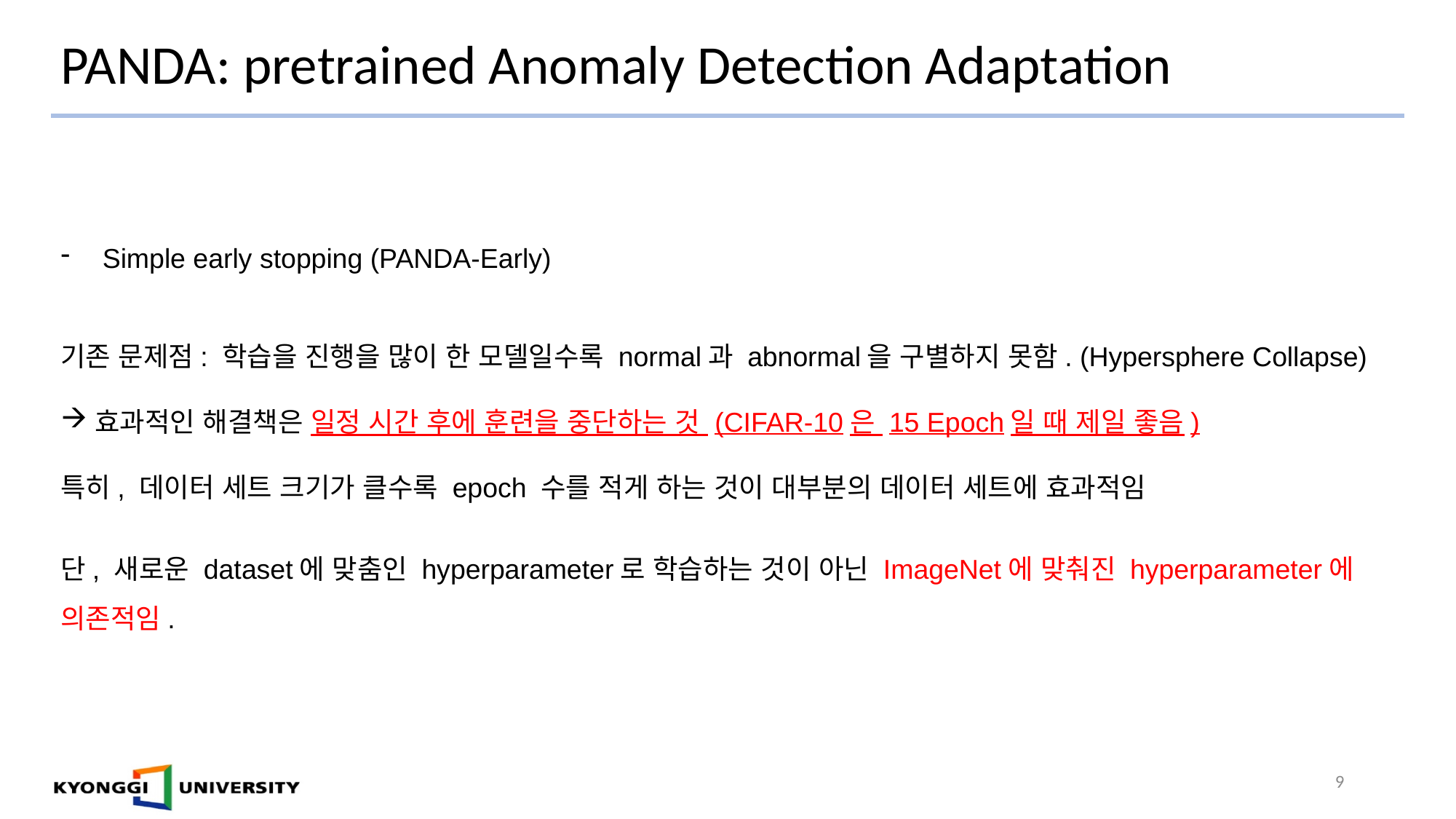

# PANDA: pretrained Anomaly Detection Adaptation
 Simple early stopping (PANDA-Early)

기존 문제점: 학습을 진행을 많이 한 모델일수록 normal과 abnormal을 구별하지 못함. (Hypersphere Collapse)

효과적인 해결책은 일정 시간 후에 훈련을 중단하는 것 (CIFAR-10은 15 Epoch일 때 제일 좋음)
특히, 데이터 세트 크기가 클수록 epoch 수를 적게 하는 것이 대부분의 데이터 세트에 효과적임

단, 새로운 dataset에 맞춤인 hyperparameter로 학습하는 것이 아닌 ImageNet에 맞춰진 hyperparameter에 의존적임.

9